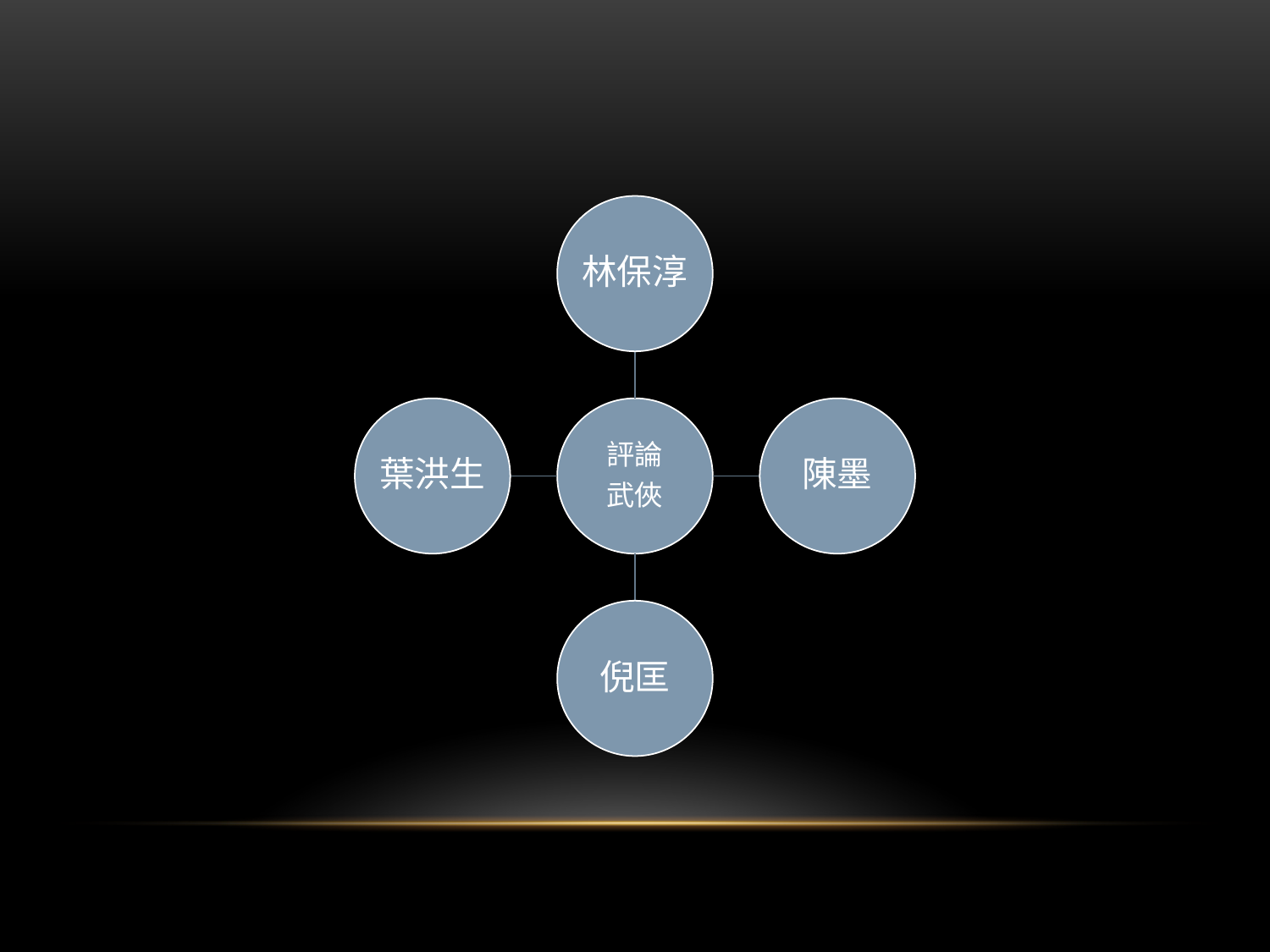

#
評論
武俠

林保淳

陳墨

倪匡

葉洪生